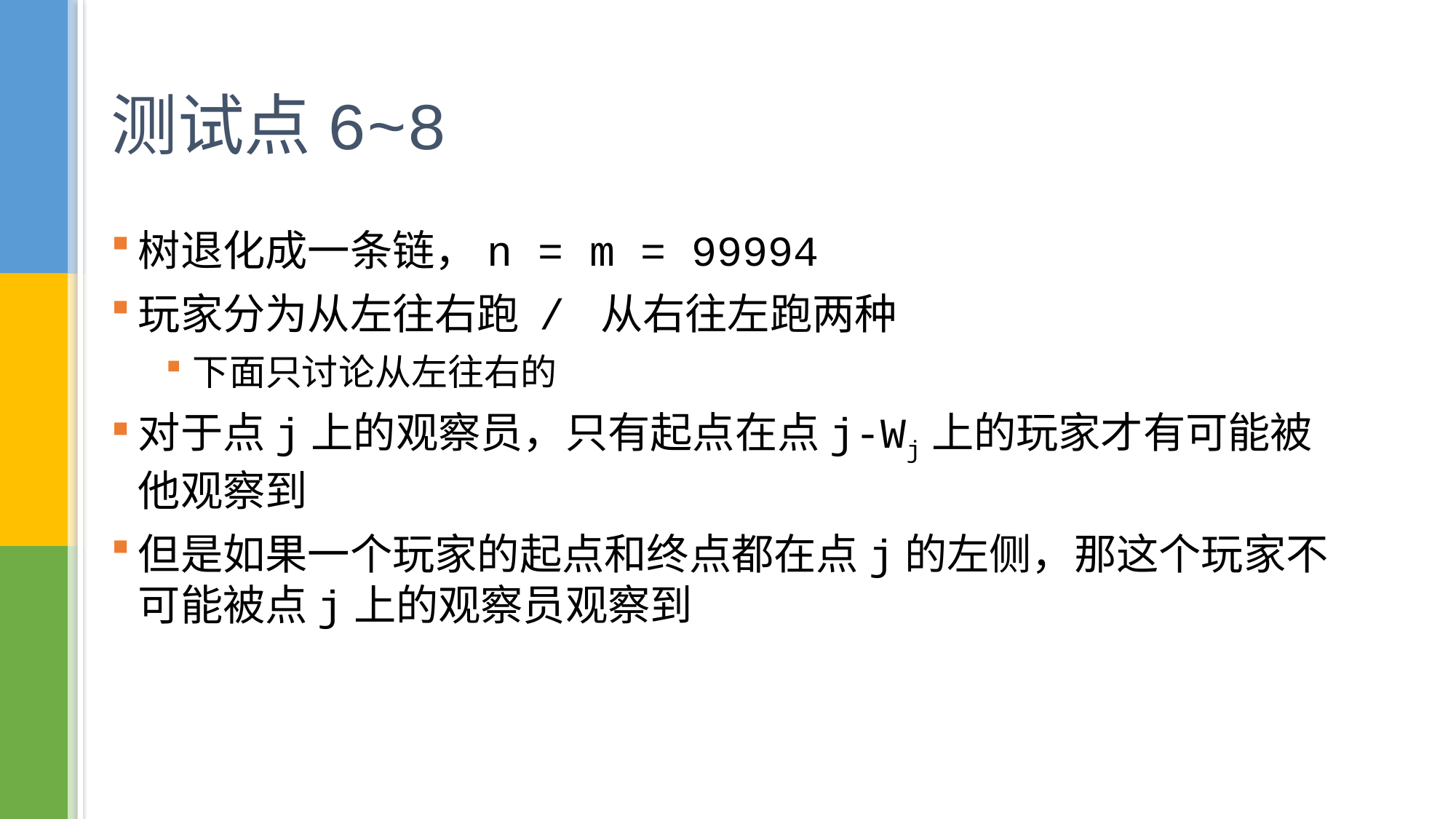

# 测试点6~8
树退化成一条链，n = m = 99994
玩家分为从左往右跑 / 从右往左跑两种
下面只讨论从左往右的
对于点j上的观察员，只有起点在点j-Wj上的玩家才有可能被他观察到
但是如果一个玩家的起点和终点都在点j的左侧，那这个玩家不可能被点j上的观察员观察到